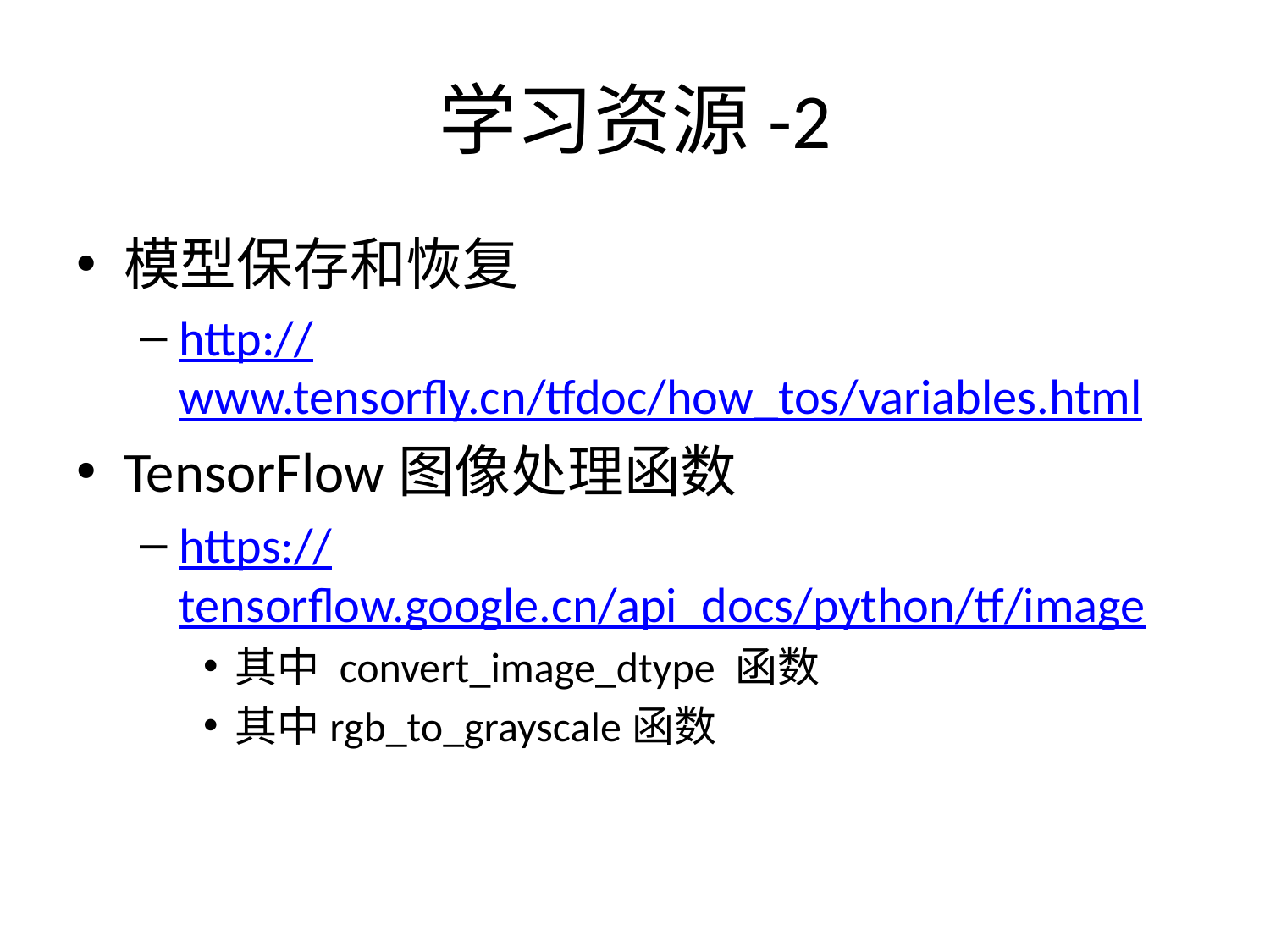

# 学习资源-2
模型保存和恢复
http://www.tensorfly.cn/tfdoc/how_tos/variables.html
TensorFlow图像处理函数
https://tensorflow.google.cn/api_docs/python/tf/image
其中 convert_image_dtype 函数
其中rgb_to_grayscale函数